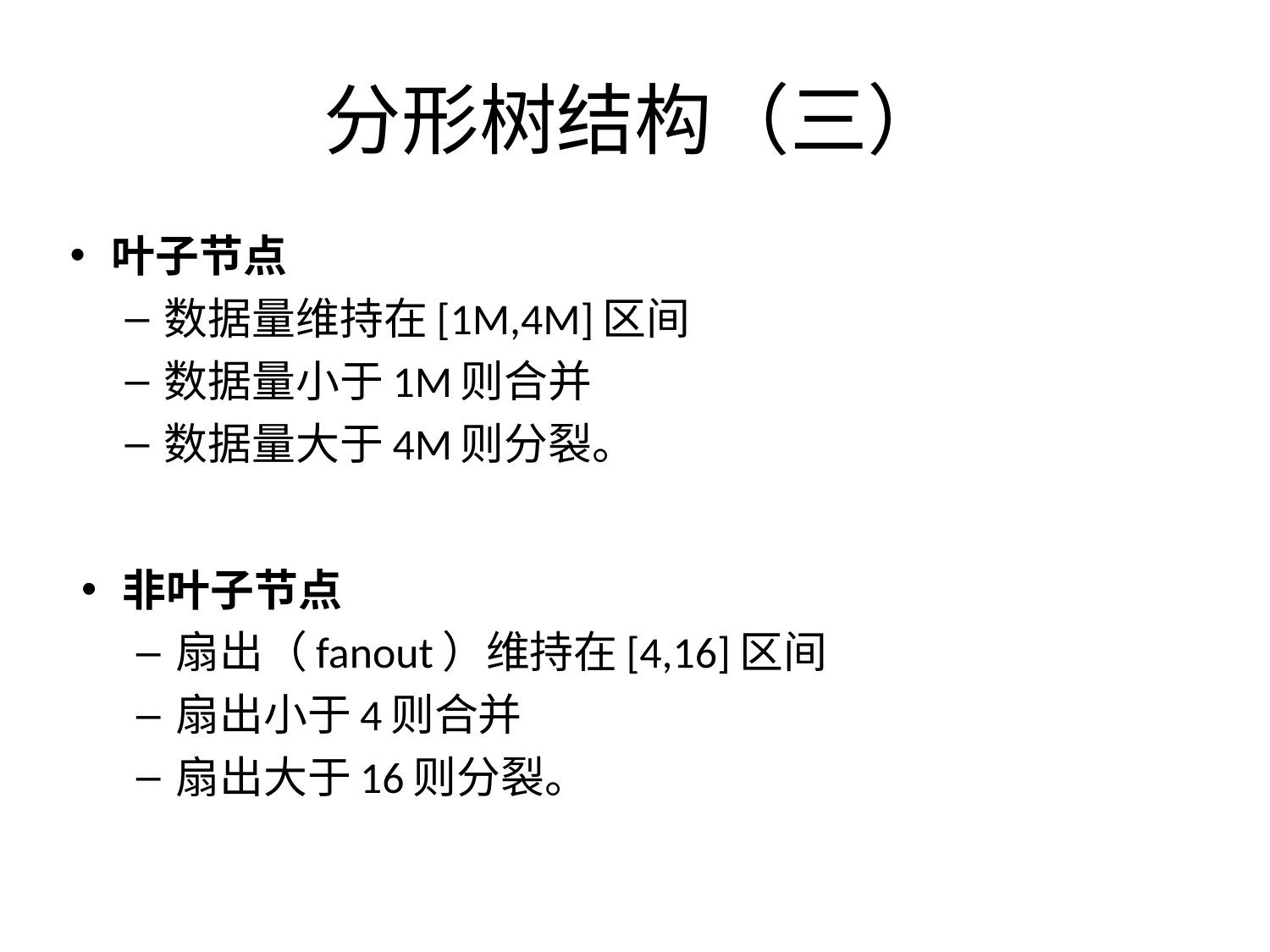

# 分形树结构（三）
叶子节点
数据量维持在[1M,4M]区间
数据量小于1M则合并
数据量大于4M则分裂。
非叶子节点
扇出（fanout）维持在[4,16]区间
扇出小于4则合并
扇出大于16则分裂。